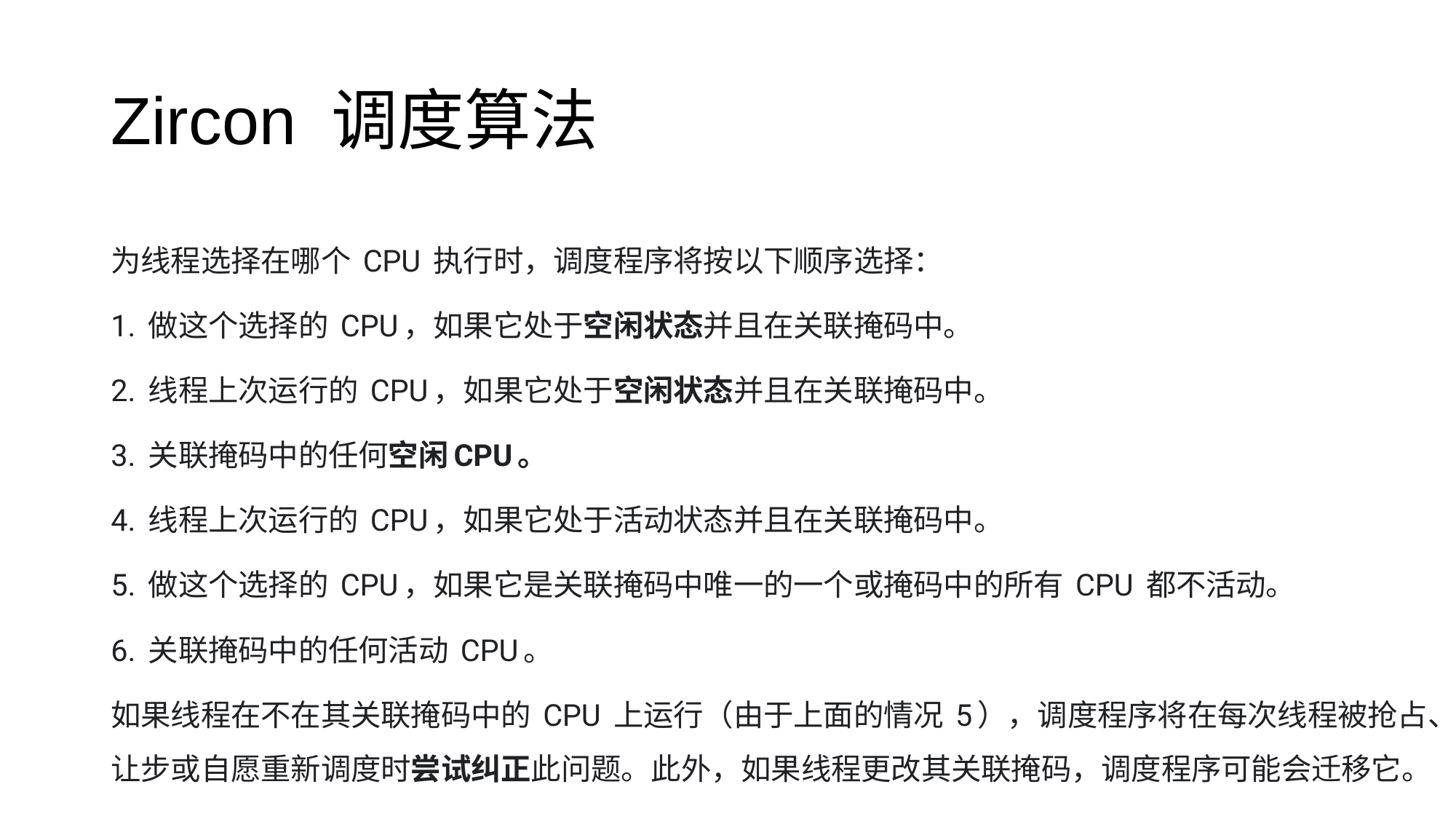

# Zircon 调度算法
为线程选择在哪个 CPU 执行时，调度程序将按以下顺序选择：
1. 做这个选择的 CPU，如果它处于空闲状态并且在关联掩码中。
2. 线程上次运行的 CPU，如果它处于空闲状态并且在关联掩码中。
3. 关联掩码中的任何空闲CPU。
4. 线程上次运行的 CPU，如果它处于活动状态并且在关联掩码中。
5. 做这个选择的 CPU，如果它是关联掩码中唯一的一个或掩码中的所有 CPU 都不活动。
6. 关联掩码中的任何活动 CPU。
如果线程在不在其关联掩码中的 CPU 上运行（由于上面的情况 5），调度程序将在每次线程被抢占、让步或自愿重新调度时尝试纠正此问题。此外，如果线程更改其关联掩码，调度程序可能会迁移它。